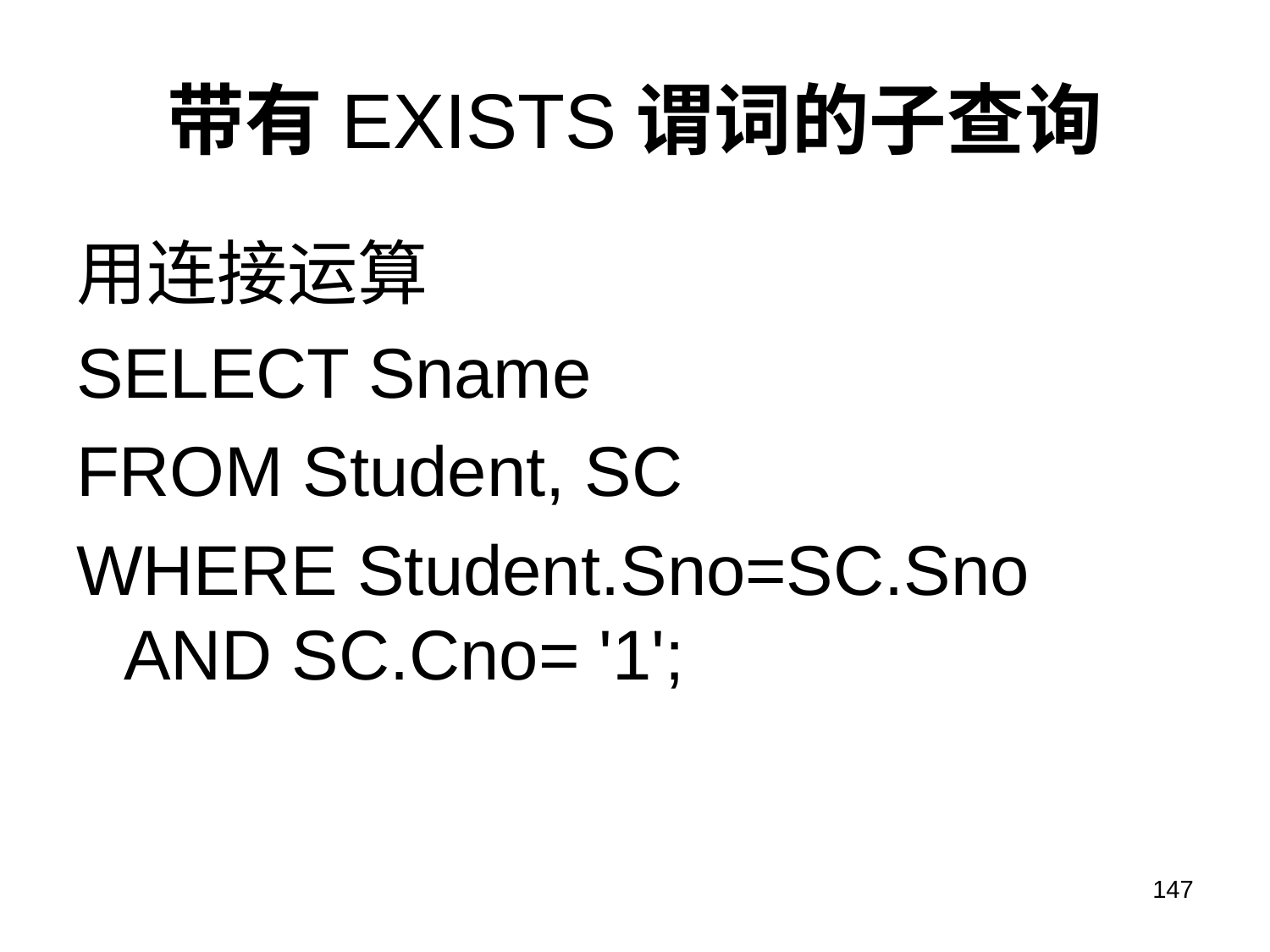

# 带有EXISTS谓词的子查询
用连接运算
SELECT Sname
FROM Student, SC
WHERE Student.Sno=SC.Sno
AND SC.Cno= '1';

147